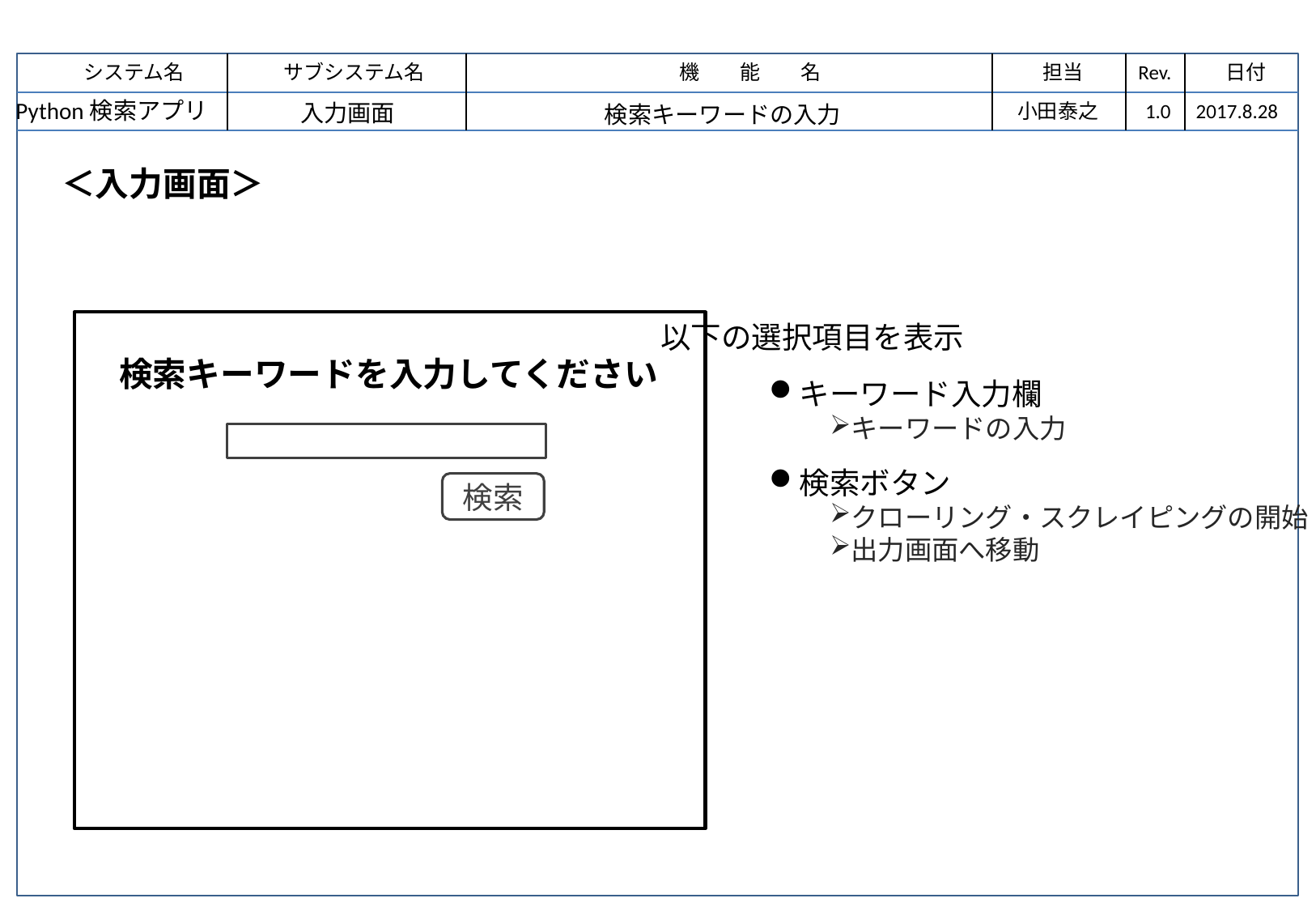

Python検索アプリ
入力画面
小田泰之
1.0
2017.8.28
検索キーワードの入力
＜入力画面＞

以下の選択項目を表示
キーワード入力欄
キーワードの入力
検索ボタン
クローリング・スクレイピングの開始
出力画面へ移動
検索キーワードを入力してください

検索